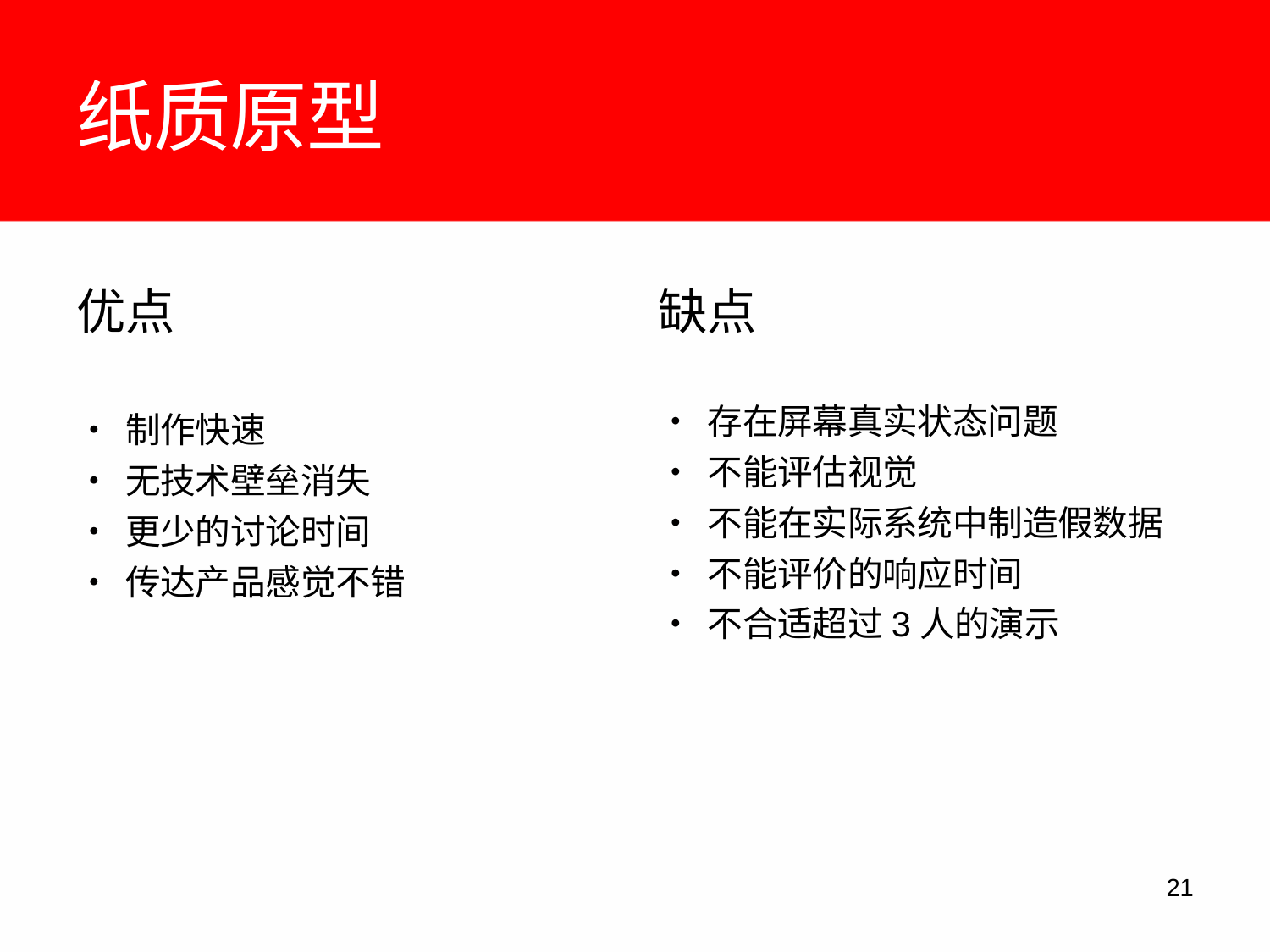

# 纸质原型
优点

•	制作快速
•	无技术壁垒消失
•	更少的讨论时间
•	传达产品感觉不错
缺点
•	存在屏幕真实状态问题
•	不能评估视觉
•	不能在实际系统中制造假数据
•	不能评价的响应时间
•	不合适超过3人的演示
21